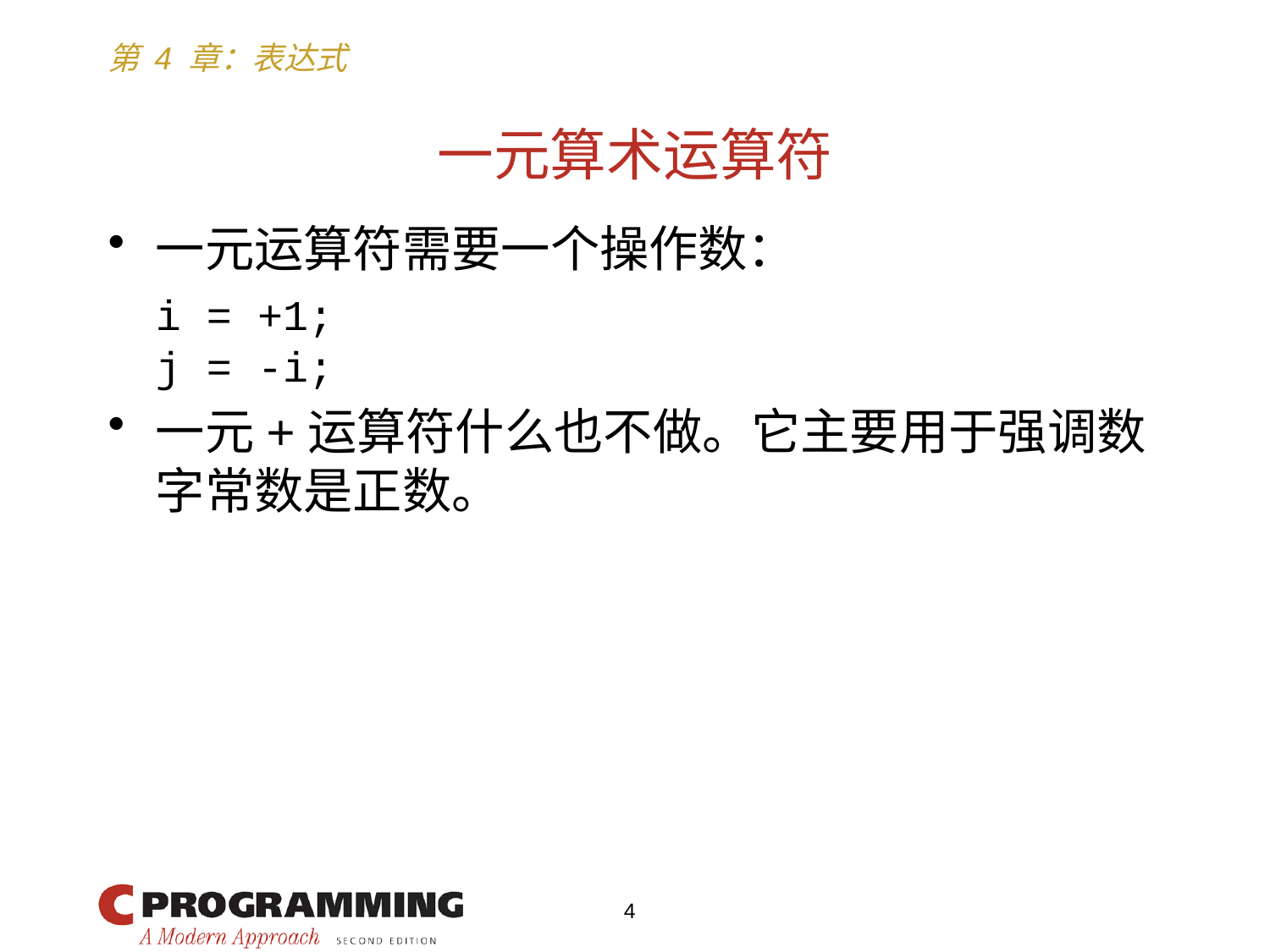

# 一元算术运算符
一元运算符需要一个操作数：
	i = +1;
	j = -i;
一元+运算符什么也不做。它主要用于强调数字常数是正数。

4